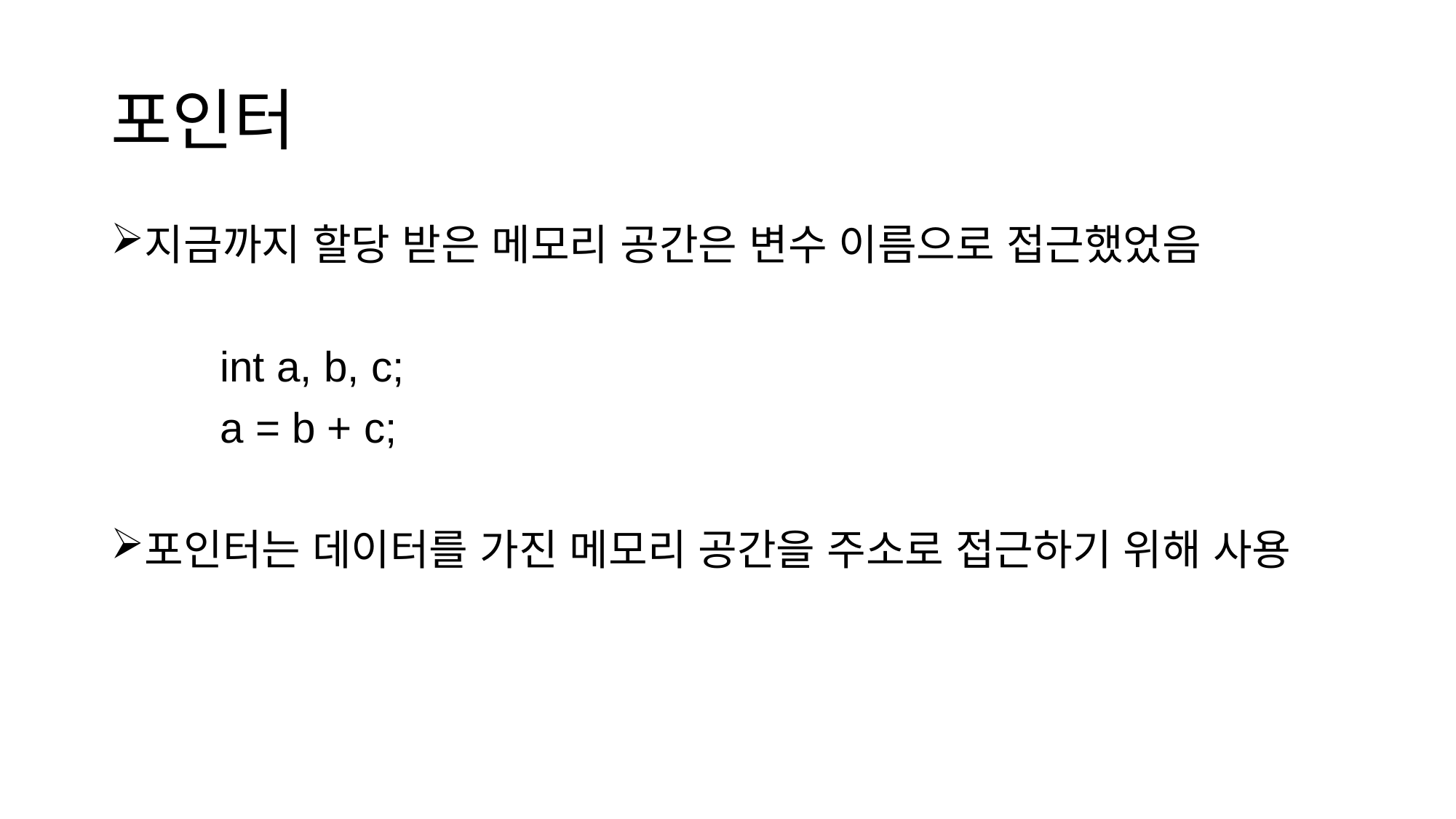

# 포인터
지금까지 할당 받은 메모리 공간은 변수 이름으로 접근했었음

	int a, b, c;
	a = b + c;

포인터는 데이터를 가진 메모리 공간을 주소로 접근하기 위해 사용